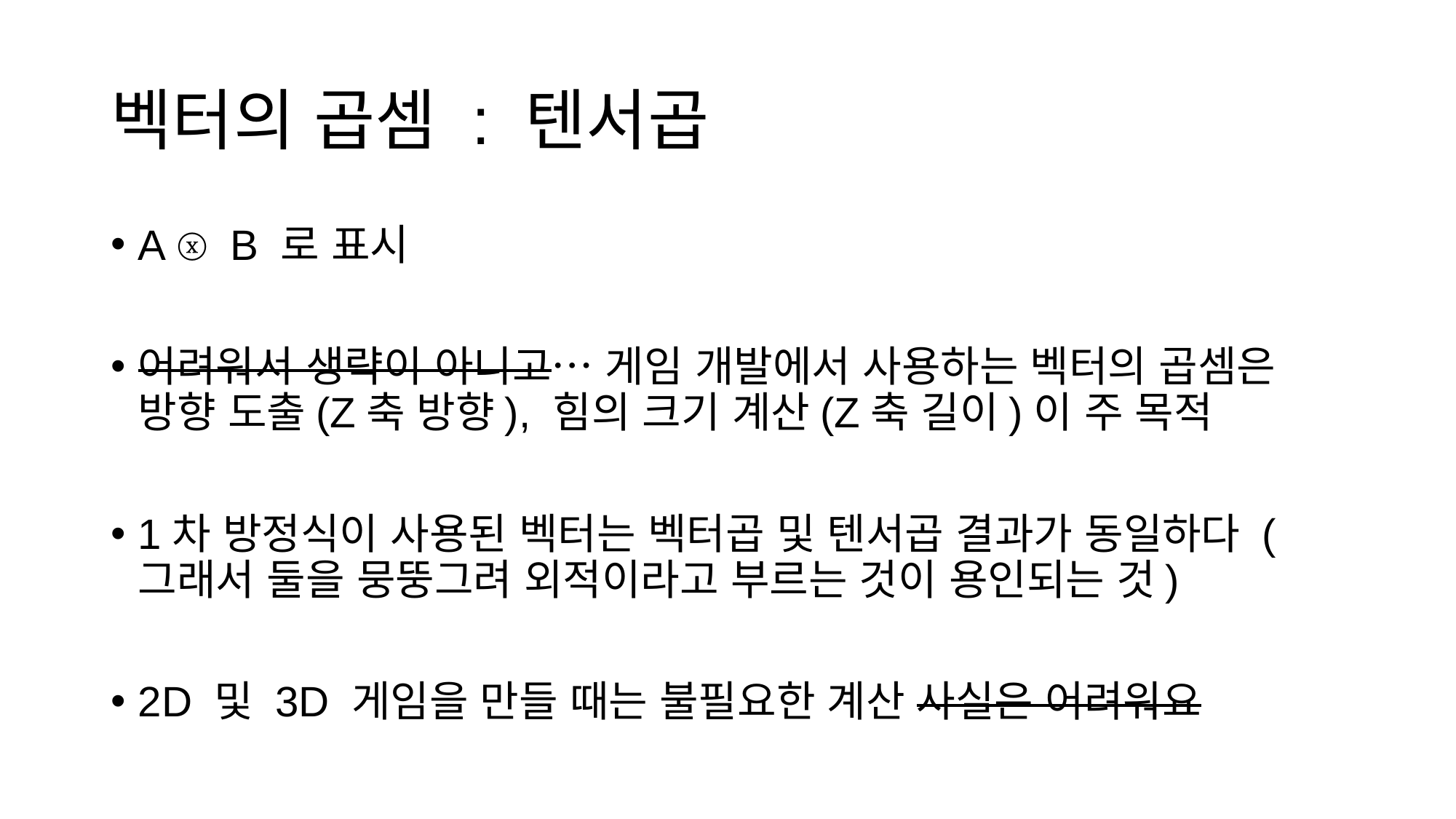

# 벡터의 곱셈 : 텐서곱
A ⓧ B 로 표시

어려워서 생략이 아니고… 게임 개발에서 사용하는 벡터의 곱셈은 방향 도출(Z축 방향), 힘의 크기 계산(Z축 길이)이 주 목적

1차 방정식이 사용된 벡터는 벡터곱 및 텐서곱 결과가 동일하다 (그래서 둘을 뭉뚱그려 외적이라고 부르는 것이 용인되는 것)

2D 및 3D 게임을 만들 때는 불필요한 계산 사실은 어려워요